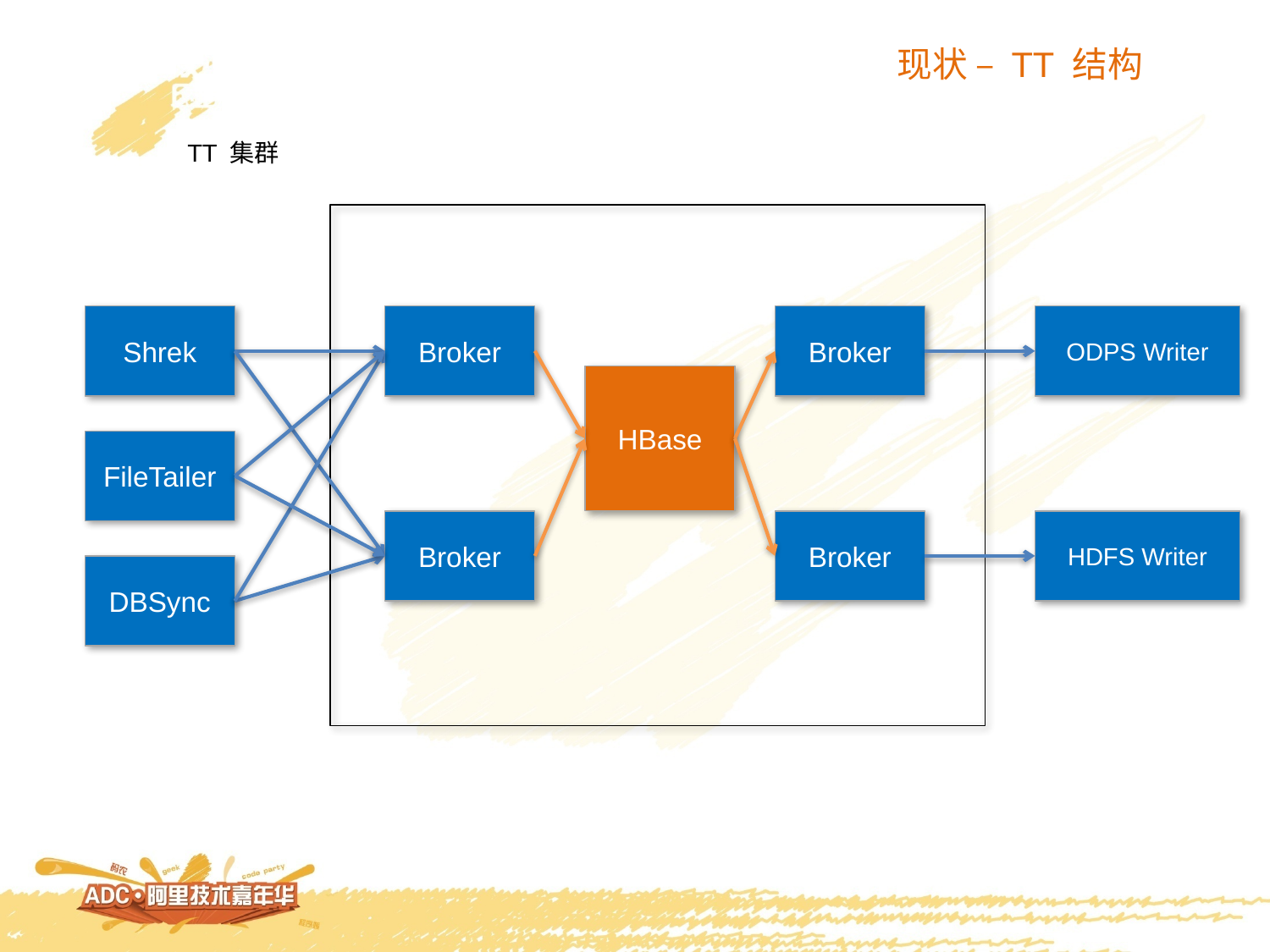

现状 – TT 结构
TT 集群

Shrek
Broker
Broker
ODPS Writer
HBase
FileTailer
Broker
Broker
HDFS Writer
DBSync